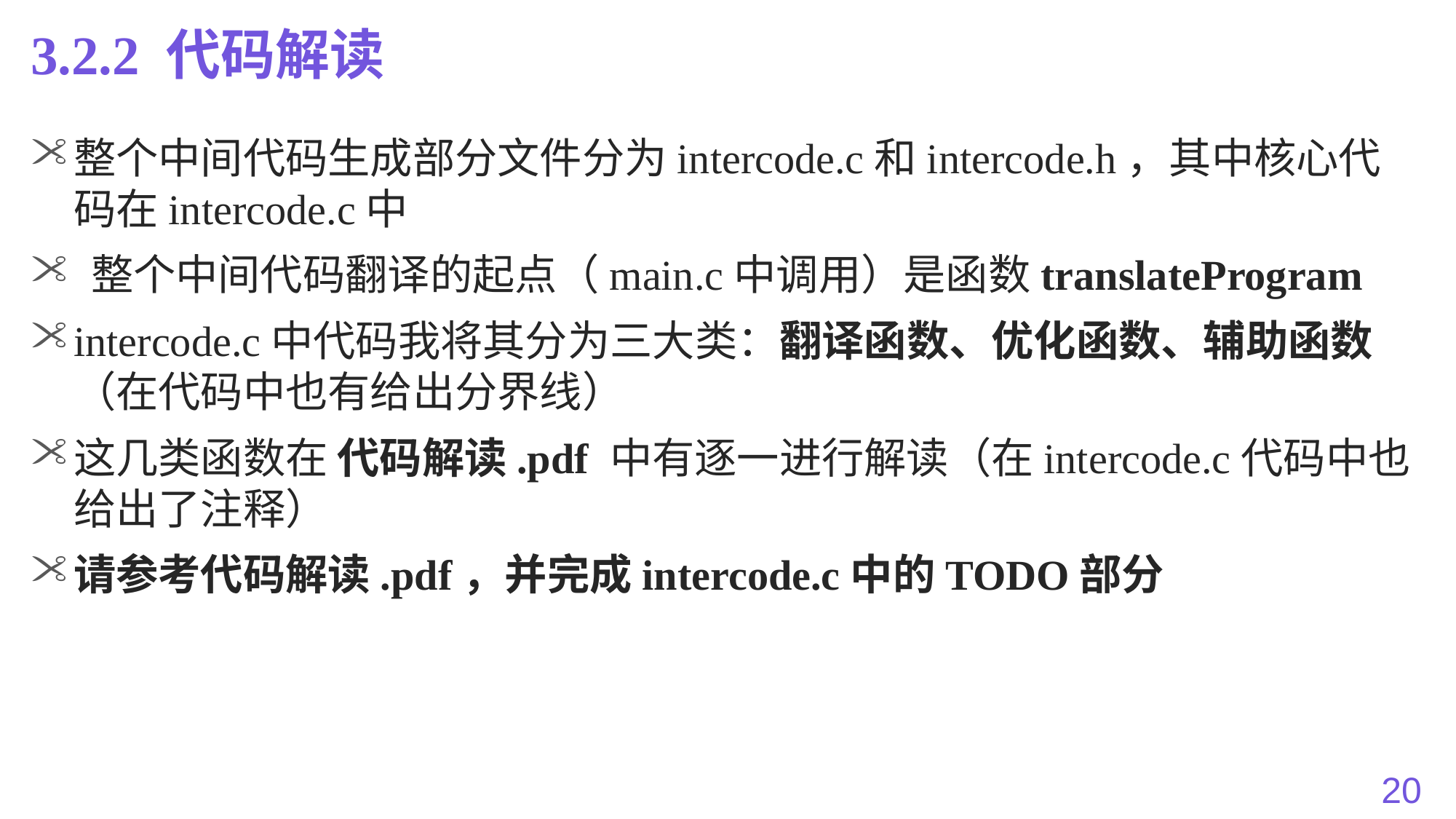

# 3.2.2 代码解读
整个中间代码生成部分文件分为intercode.c和intercode.h，其中核心代码在intercode.c中
 整个中间代码翻译的起点（main.c中调用）是函数translateProgram
intercode.c中代码我将其分为三大类：翻译函数、优化函数、辅助函数（在代码中也有给出分界线）
这几类函数在 代码解读.pdf 中有逐一进行解读（在intercode.c代码中也给出了注释）
请参考代码解读.pdf，并完成intercode.c中的TODO部分
20